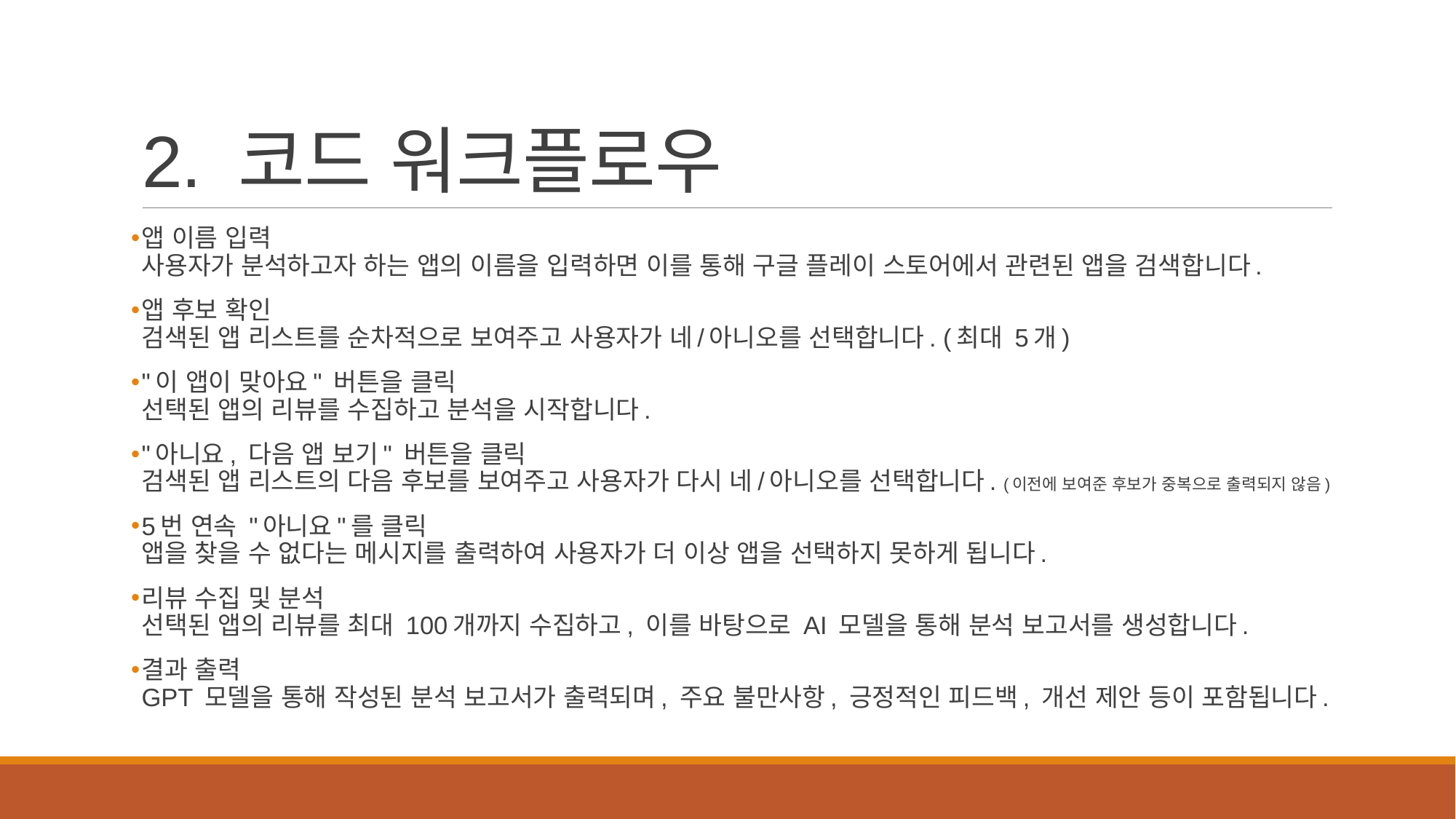

# 2. 코드 워크플로우
앱 이름 입력
사용자가 분석하고자 하는 앱의 이름을 입력하면 이를 통해 구글 플레이 스토어에서 관련된 앱을 검색합니다.
앱 후보 확인
검색된 앱 리스트를 순차적으로 보여주고 사용자가 네/아니오를 선택합니다. (최대 5개)
"이 앱이 맞아요" 버튼을 클릭
선택된 앱의 리뷰를 수집하고 분석을 시작합니다.
"아니요, 다음 앱 보기" 버튼을 클릭
검색된 앱 리스트의 다음 후보를 보여주고 사용자가 다시 네/아니오를 선택합니다. (이전에 보여준 후보가 중복으로 출력되지 않음)
5번 연속 "아니요"를 클릭
앱을 찾을 수 없다는 메시지를 출력하여 사용자가 더 이상 앱을 선택하지 못하게 됩니다.
리뷰 수집 및 분석
선택된 앱의 리뷰를 최대 100개까지 수집하고, 이를 바탕으로 AI 모델을 통해 분석 보고서를 생성합니다.
결과 출력
GPT 모델을 통해 작성된 분석 보고서가 출력되며, 주요 불만사항, 긍정적인 피드백, 개선 제안 등이 포함됩니다.